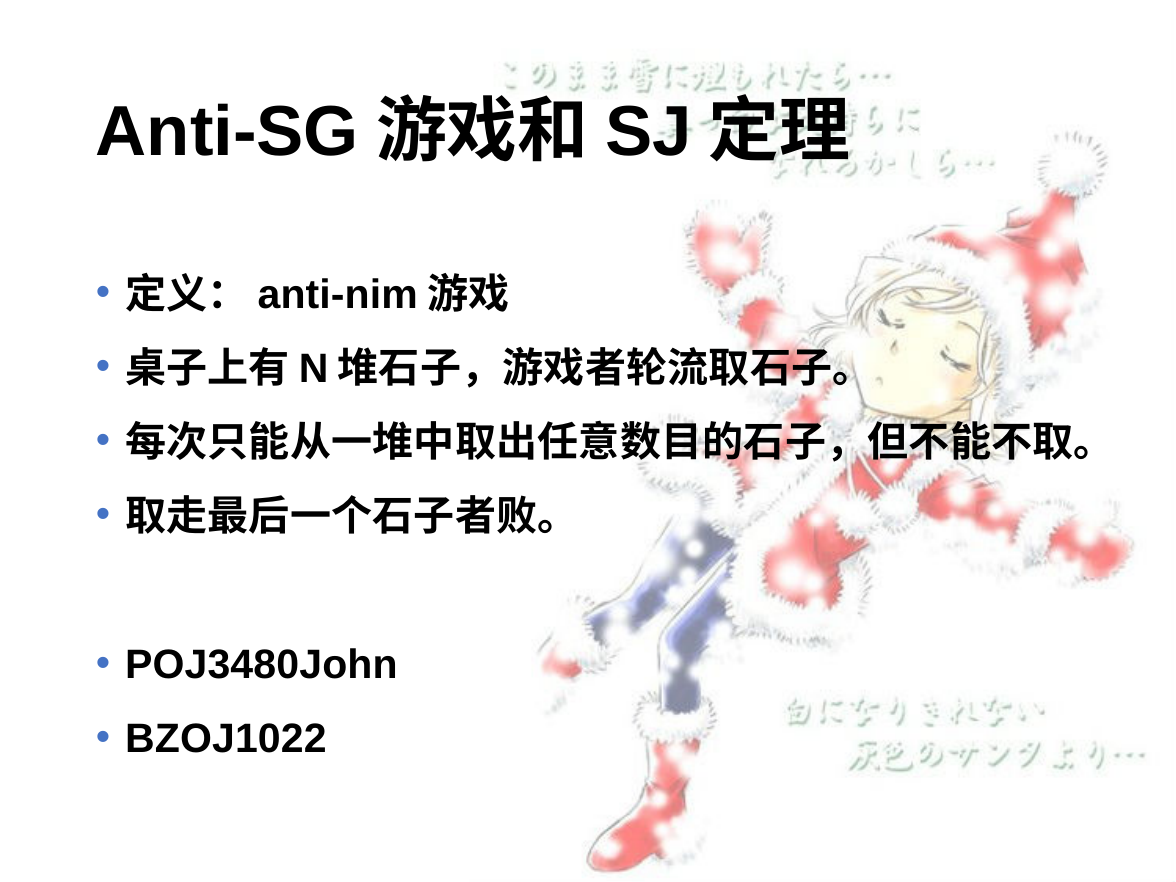

# Anti-SG游戏和SJ定理
定义：anti-nim游戏
桌子上有N堆石子，游戏者轮流取石子。
每次只能从一堆中取出任意数目的石子，但不能不取。
取走最后一个石子者败。

POJ3480John
BZOJ1022